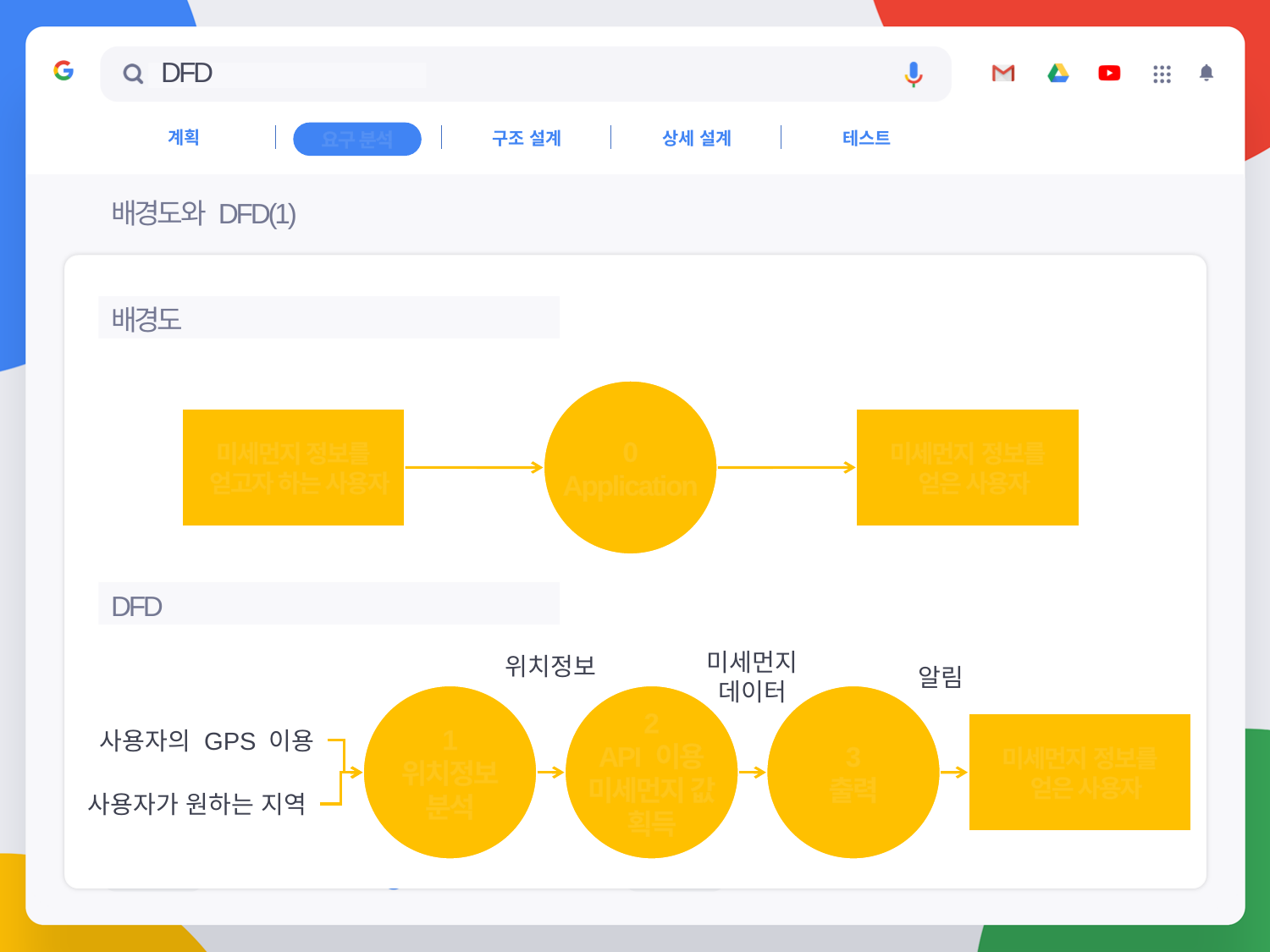

# DFD
계획
구조 설계
상세 설계
테스트
요구 분석
배경도와 DFD(1)
배경도
0
Application
0
Application
미세먼지 정보를
 얻고자 하는 사용자
미세먼지 정보를
 얻은 사용자
DFD
미세먼지
데이터
위치정보
알림
1
위치정보
분석
2
API 이용
미세먼지 값
획득
3
출력
미세먼지 정보를
 얻은 사용자
사용자의 GPS 이용
사용자가 원하는 지역